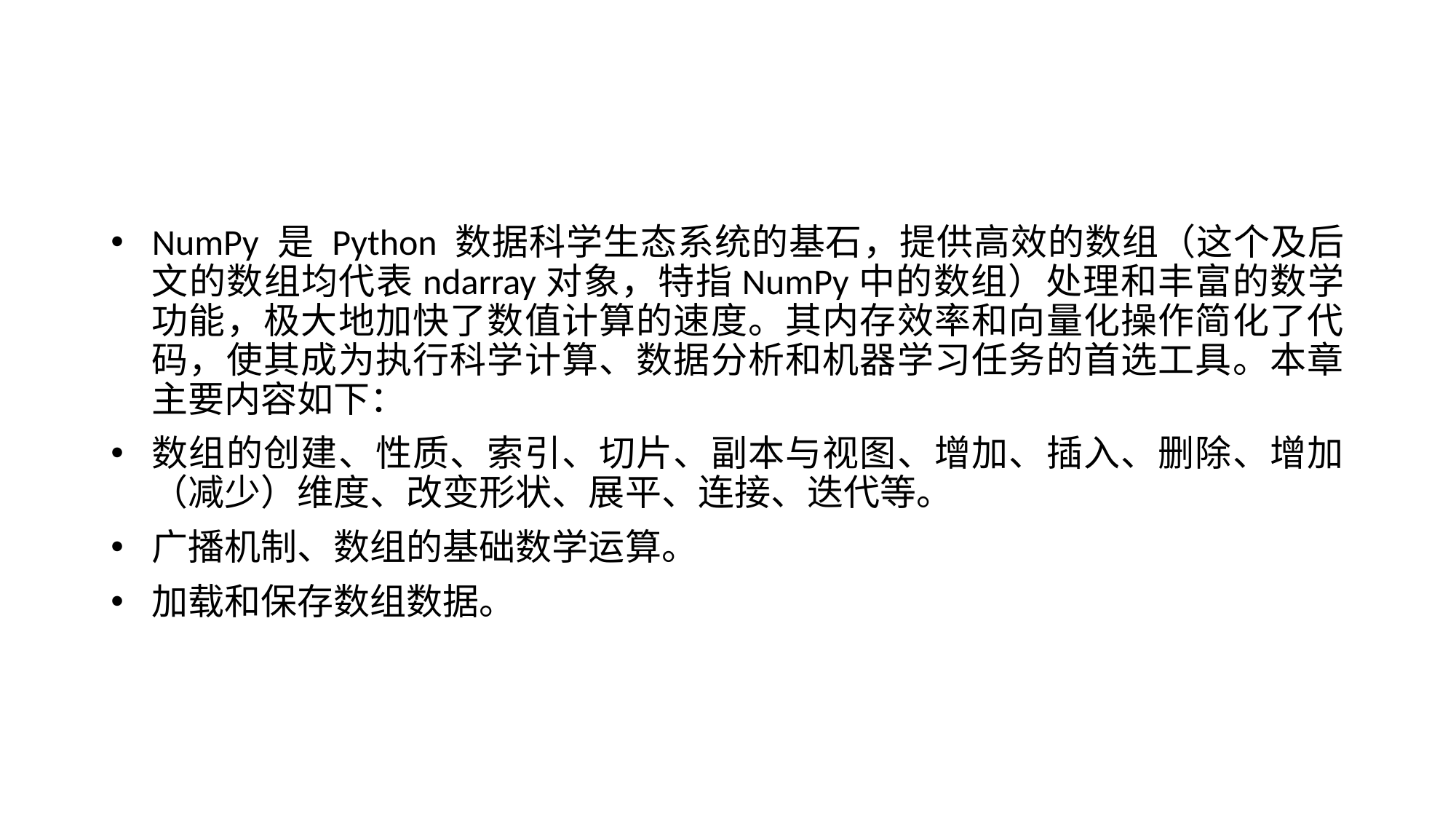

NumPy 是 Python 数据科学生态系统的基石，提供高效的数组（这个及后文的数组均代表ndarray对象，特指NumPy中的数组）处理和丰富的数学功能，极大地加快了数值计算的速度。其内存效率和向量化操作简化了代码，使其成为执行科学计算、数据分析和机器学习任务的首选工具。本章主要内容如下：
数组的创建、性质、索引、切片、副本与视图、增加、插入、删除、增加（减少）维度、改变形状、展平、连接、迭代等。
广播机制、数组的基础数学运算。
加载和保存数组数据。